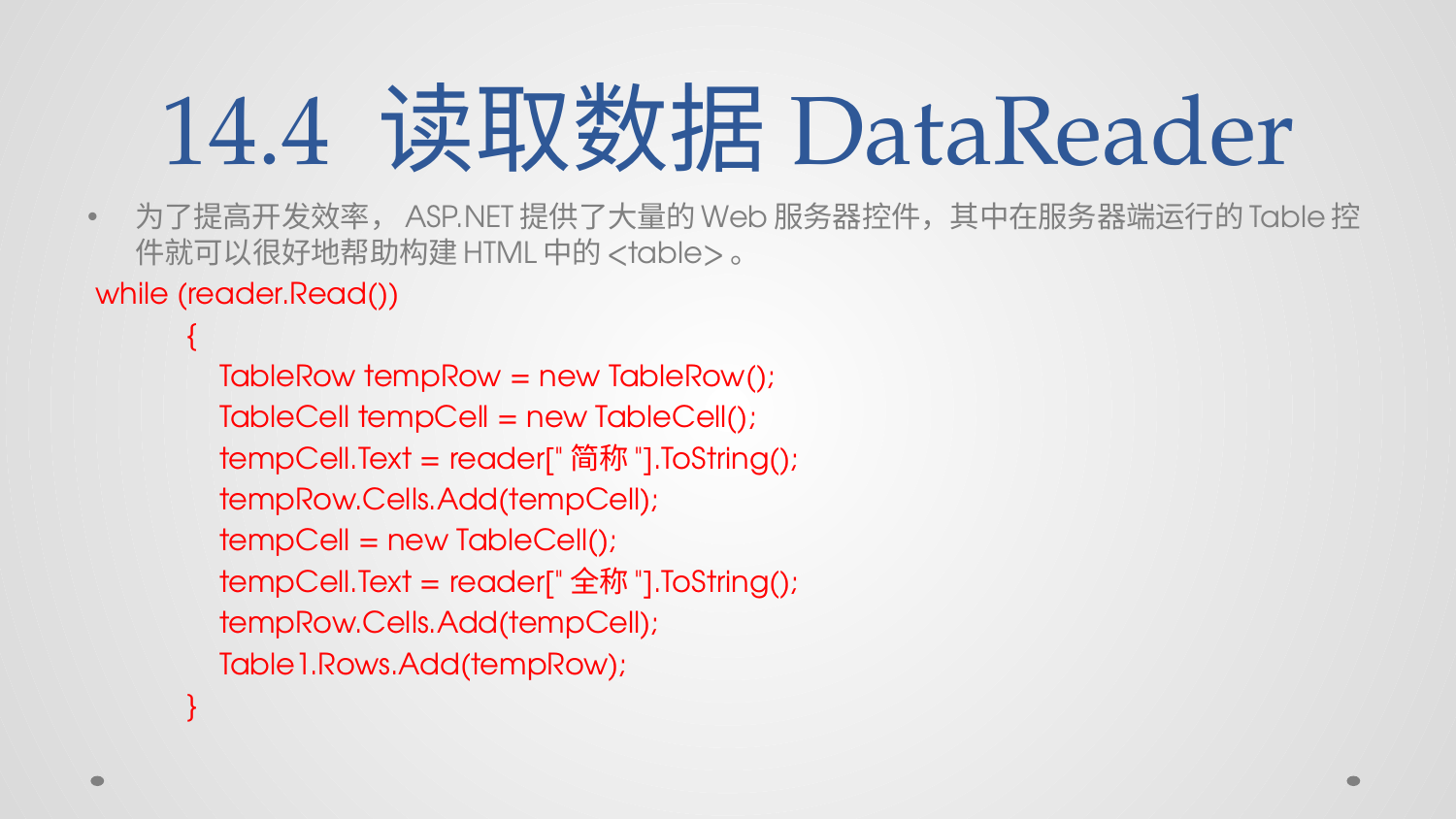

# 14.4 读取数据DataReader
为了提高开发效率，ASP.NET提供了大量的Web服务器控件，其中在服务器端运行的Table控件就可以很好地帮助构建HTML中的<table>。
 while (reader.Read())
            {
                TableRow tempRow = new TableRow();
                TableCell tempCell = new TableCell();
                tempCell.Text = reader["简称"].ToString();
                tempRow.Cells.Add(tempCell);
                tempCell = new TableCell();
                tempCell.Text = reader["全称"].ToString();
                tempRow.Cells.Add(tempCell);
                Table1.Rows.Add(tempRow);
            }